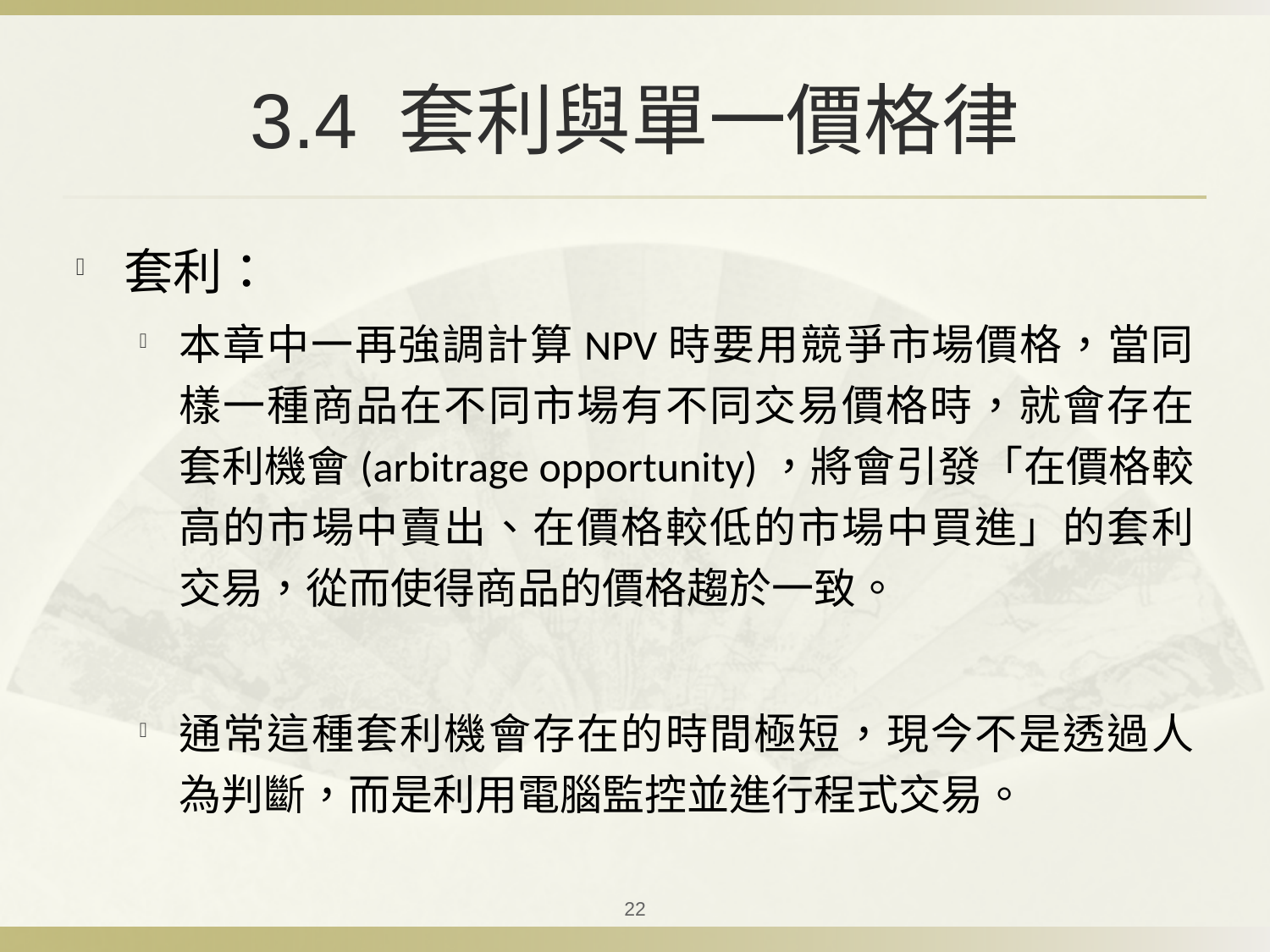

# 3.4 套利與單一價格律
套利：
本章中一再強調計算NPV時要用競爭市場價格，當同樣一種商品在不同市場有不同交易價格時，就會存在套利機會(arbitrage opportunity)，將會引發「在價格較高的市場中賣出、在價格較低的市場中買進」的套利交易，從而使得商品的價格趨於一致。

通常這種套利機會存在的時間極短，現今不是透過人為判斷，而是利用電腦監控並進行程式交易。

22